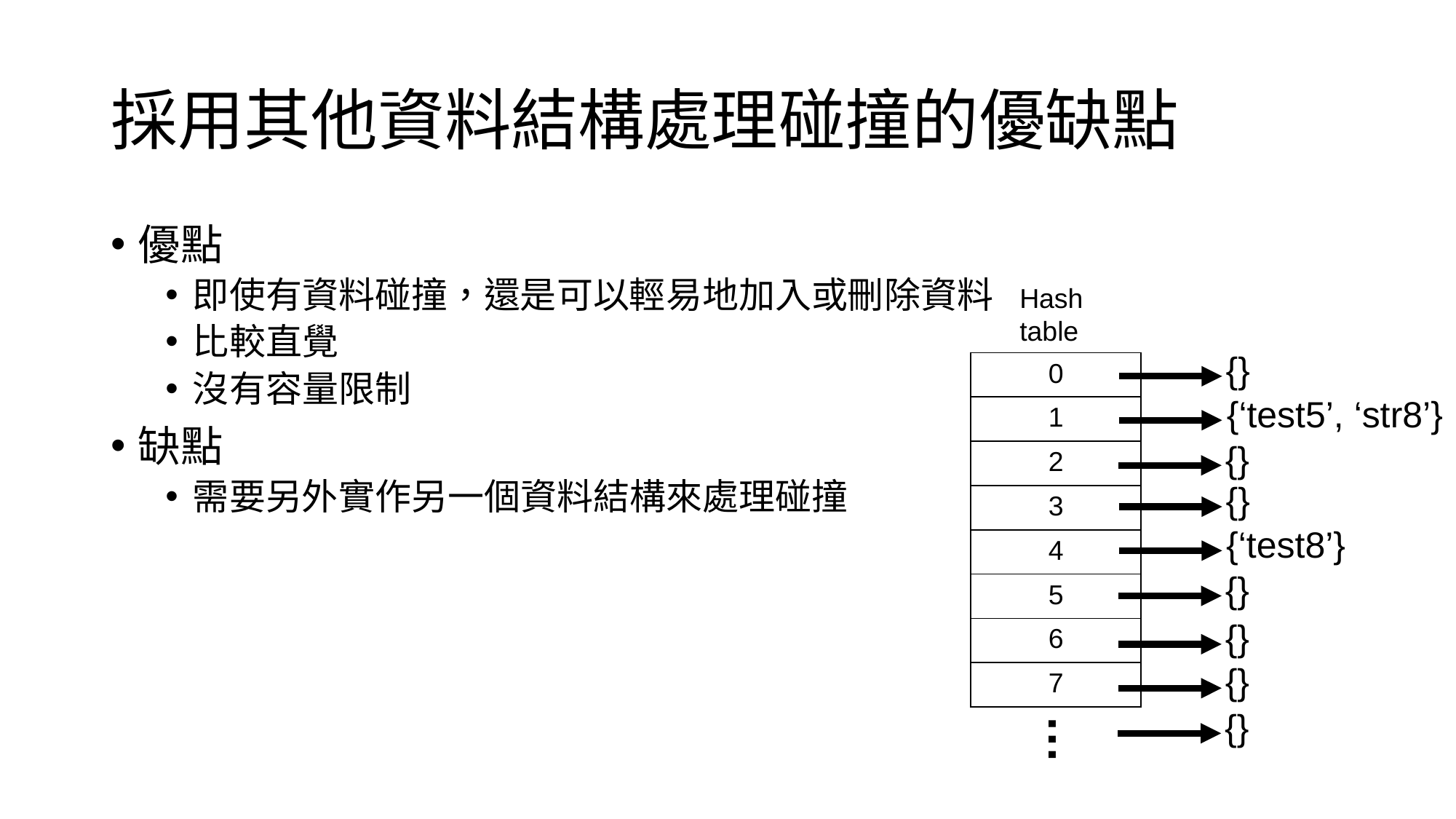

# 採用其他資料結構處理碰撞的優缺點
優點
即使有資料碰撞，還是可以輕易地加入或刪除資料
比較直覺
沒有容量限制
缺點
需要另外實作另一個資料結構來處理碰撞
Hash table
{}
| 0 |
| --- |
| 1 |
| 2 |
| 3 |
| 4 |
| 5 |
| 6 |
| 7 |
{‘test5’, ‘str8’}
{}
{}
{‘test8’}
{}
{}
{}
{}
…